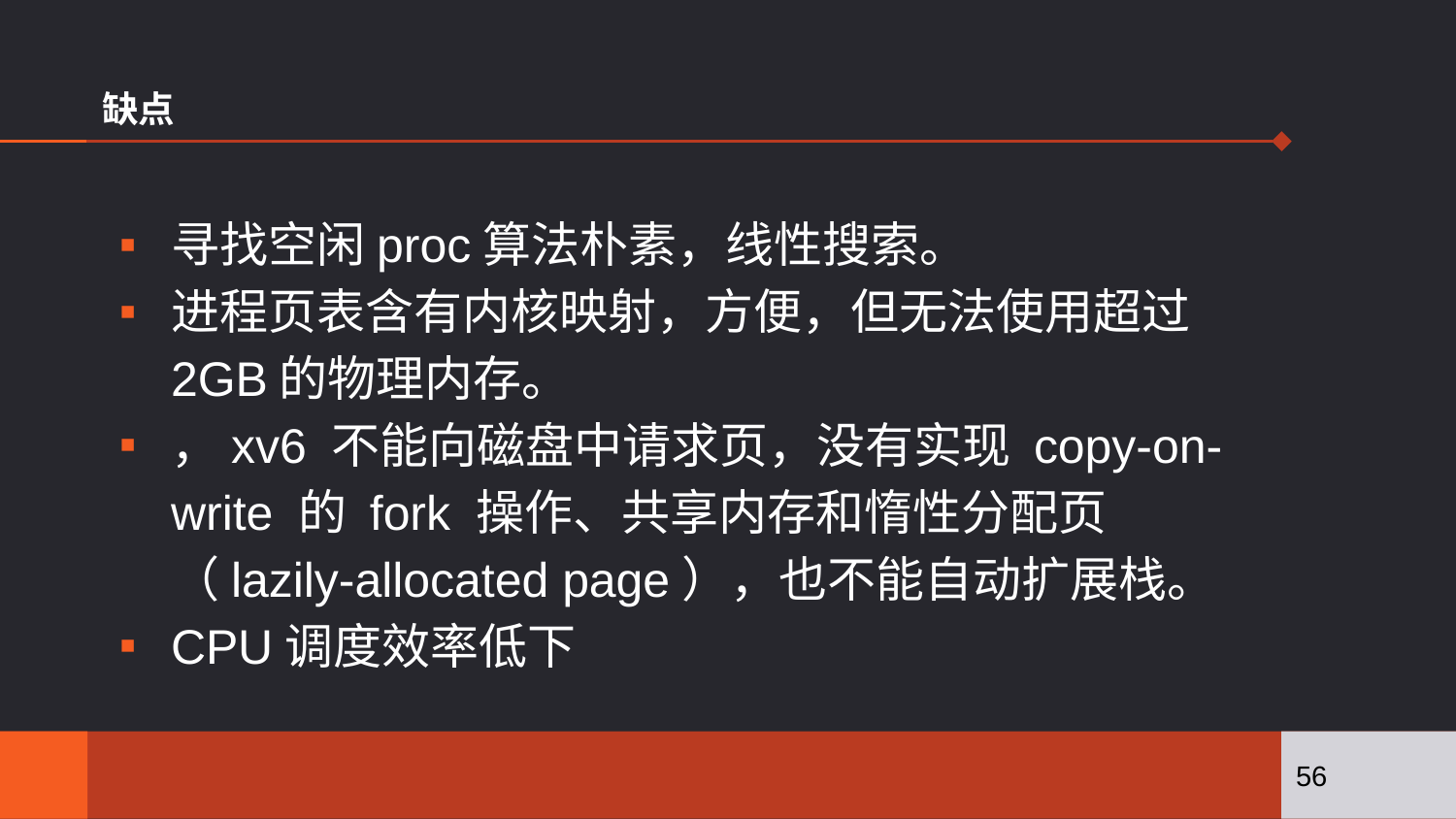

# 缺点
寻找空闲proc算法朴素，线性搜索。
进程页表含有内核映射，方便，但无法使用超过2GB的物理内存。
，xv6 不能向磁盘中请求页，没有实现 copy-on-write 的 fork 操作、共享内存和惰性分配页（lazily-allocated page），也不能自动扩展栈。
CPU调度效率低下

56